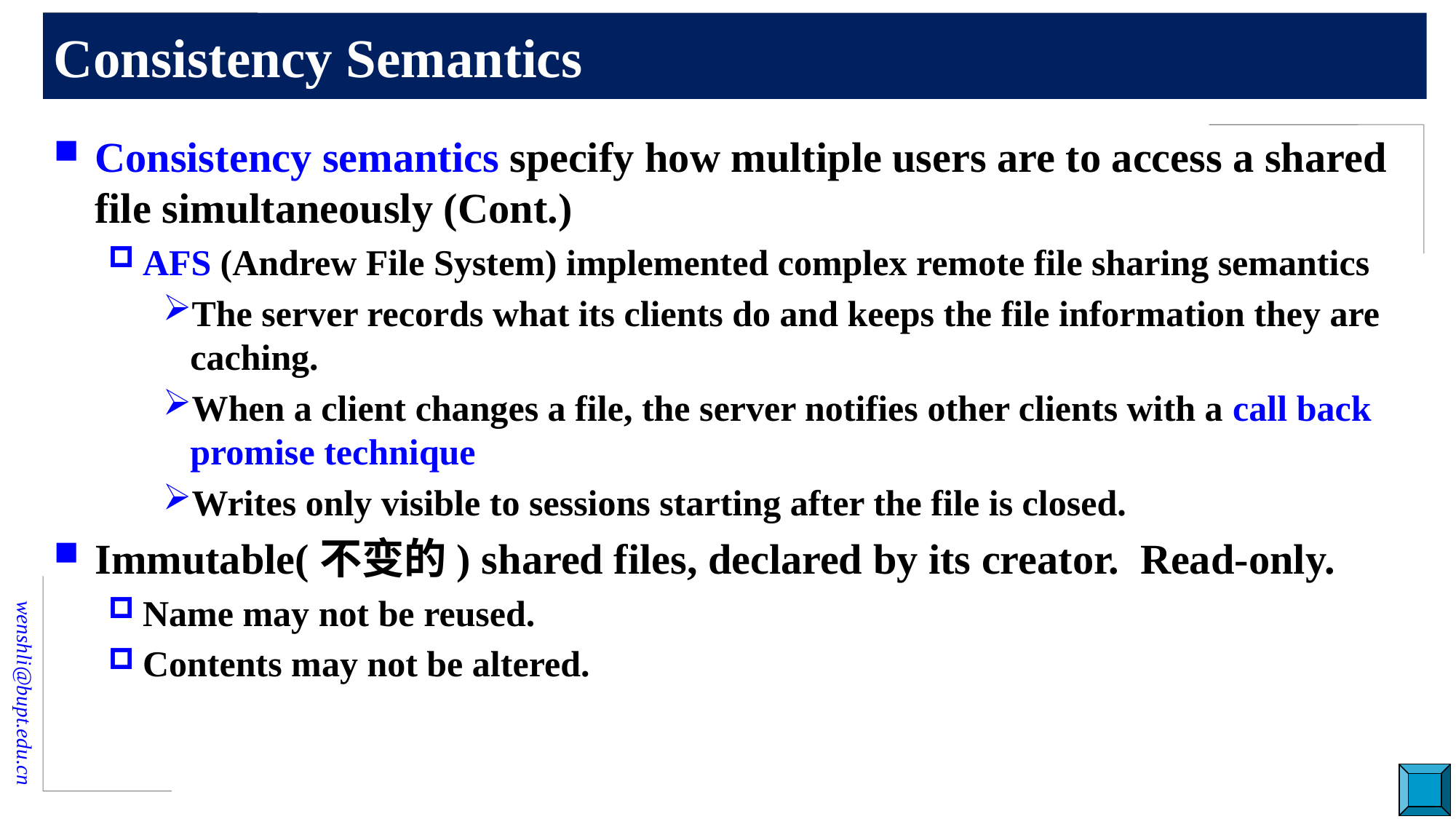

# Consistency Semantics
Consistency semantics specify how multiple users are to access a shared file simultaneously (Cont.)
AFS (Andrew File System) implemented complex remote file sharing semantics
The server records what its clients do and keeps the file information they are caching.
When a client changes a file, the server notifies other clients with a call back promise technique
Writes only visible to sessions starting after the file is closed.
Immutable(不变的) shared files, declared by its creator.  Read-only.
Name may not be reused.
Contents may not be altered.

46